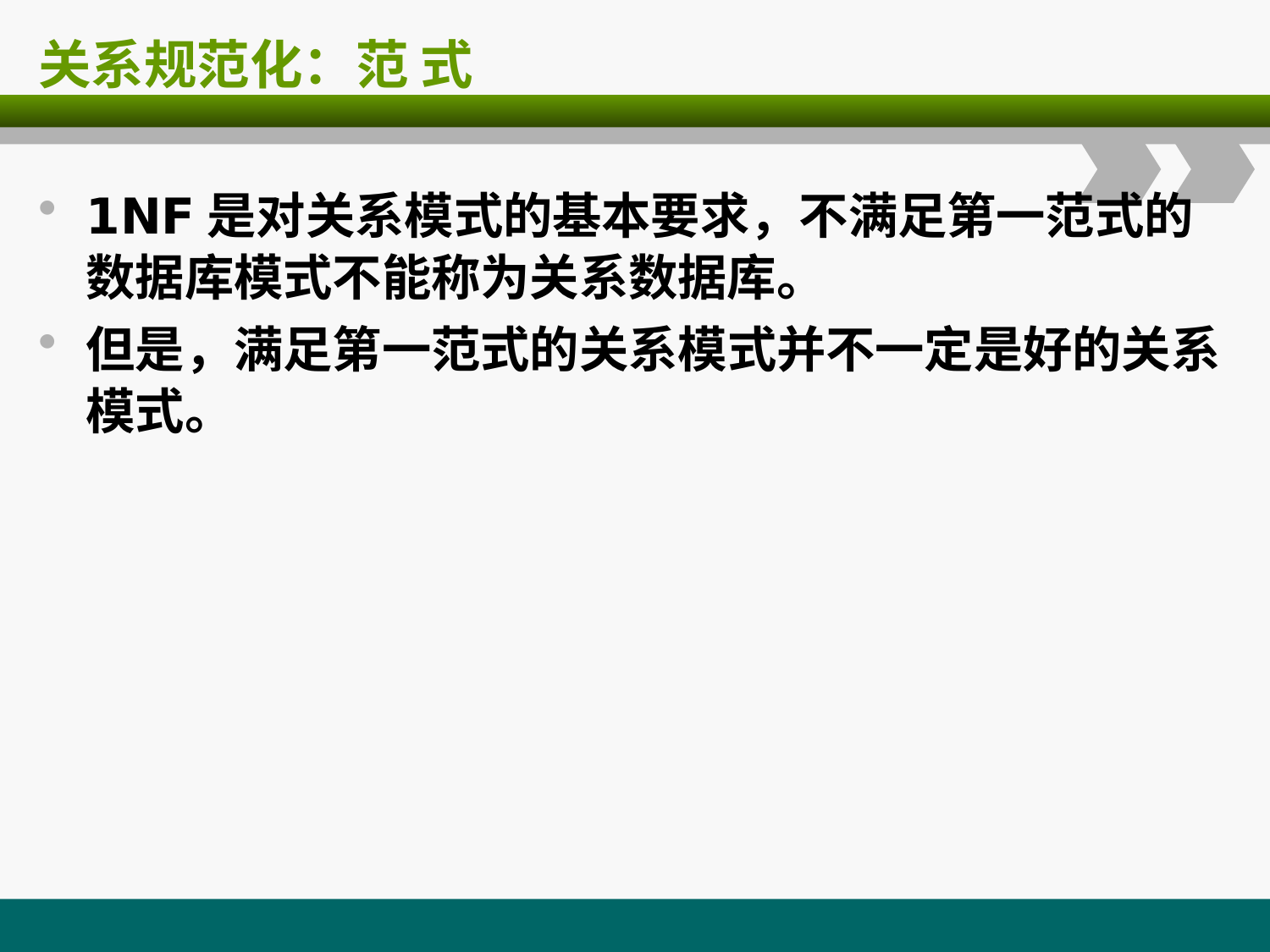

# 关系规范化：范 式
1NF是对关系模式的基本要求，不满足第一范式的数据库模式不能称为关系数据库。
但是，满足第一范式的关系模式并不一定是好的关系模式。